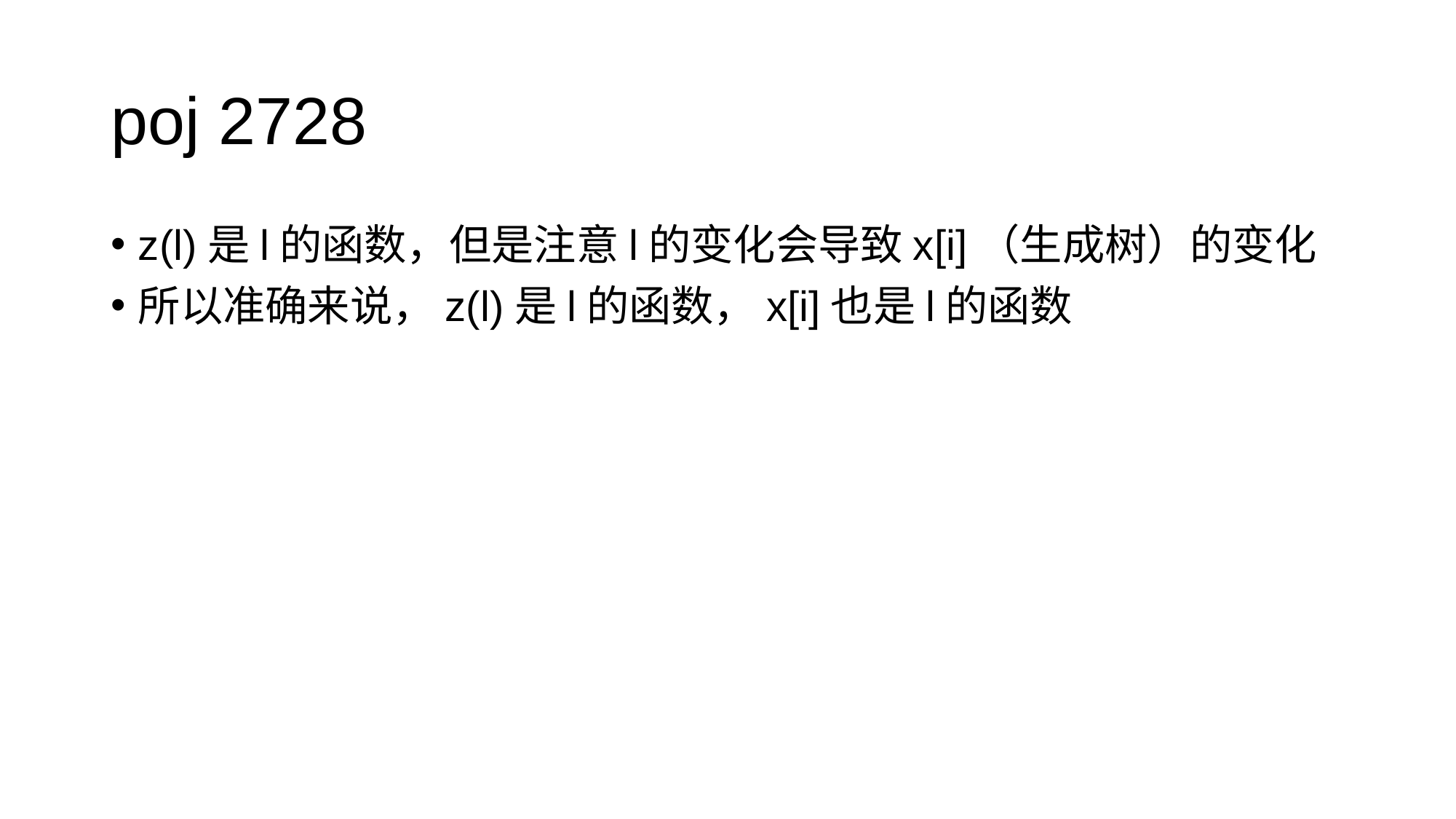

# poj 2728
z(l)是l的函数，但是注意l的变化会导致x[i]（生成树）的变化
所以准确来说，z(l)是l的函数，x[i]也是l的函数